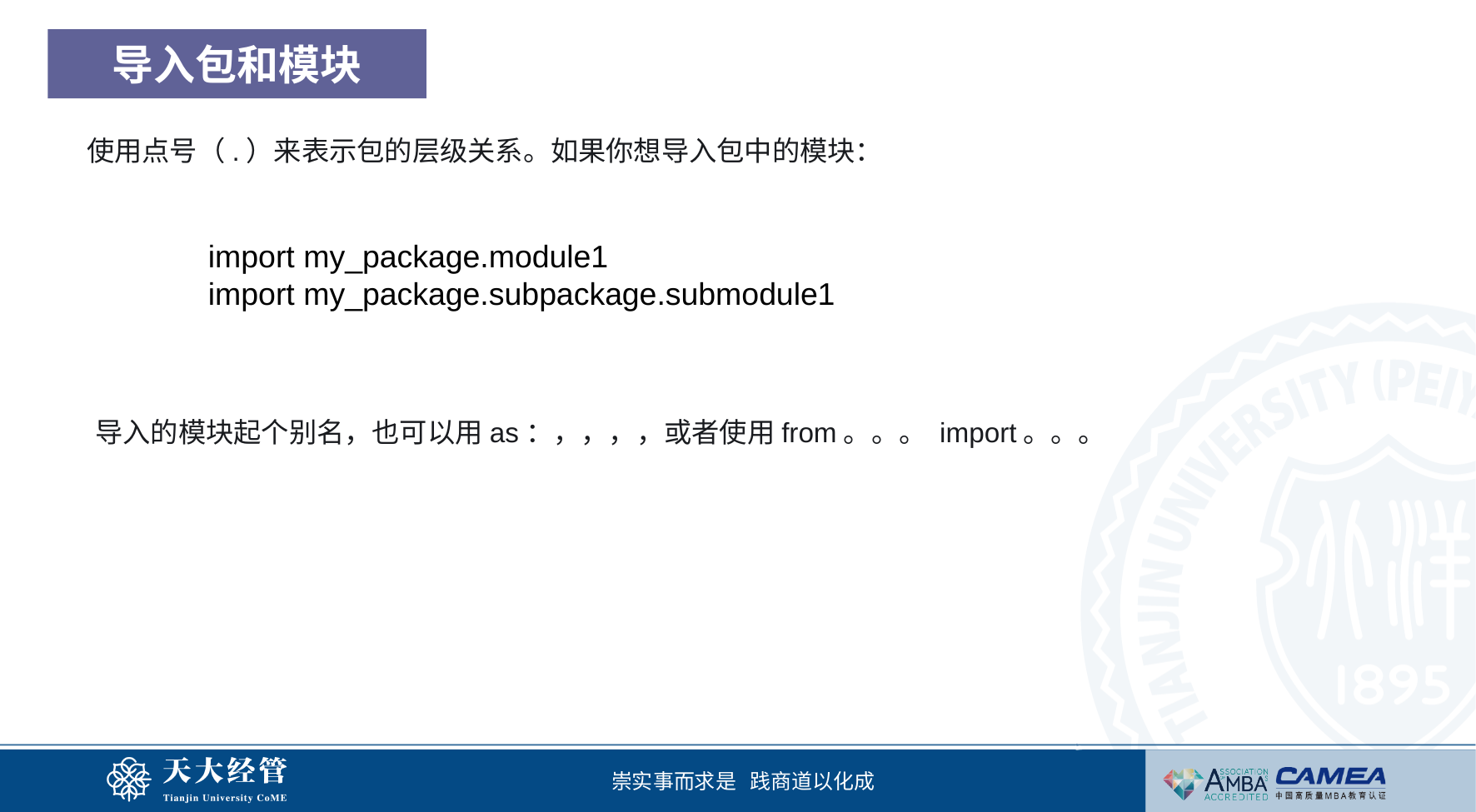

导入包和模块
使用点号（.）来表示包的层级关系。如果你想导入包中的模块：
import my_package.module1
import my_package.subpackage.submodule1
导入的模块起个别名，也可以用as：，，，，或者使用from。。。 import。。。
7